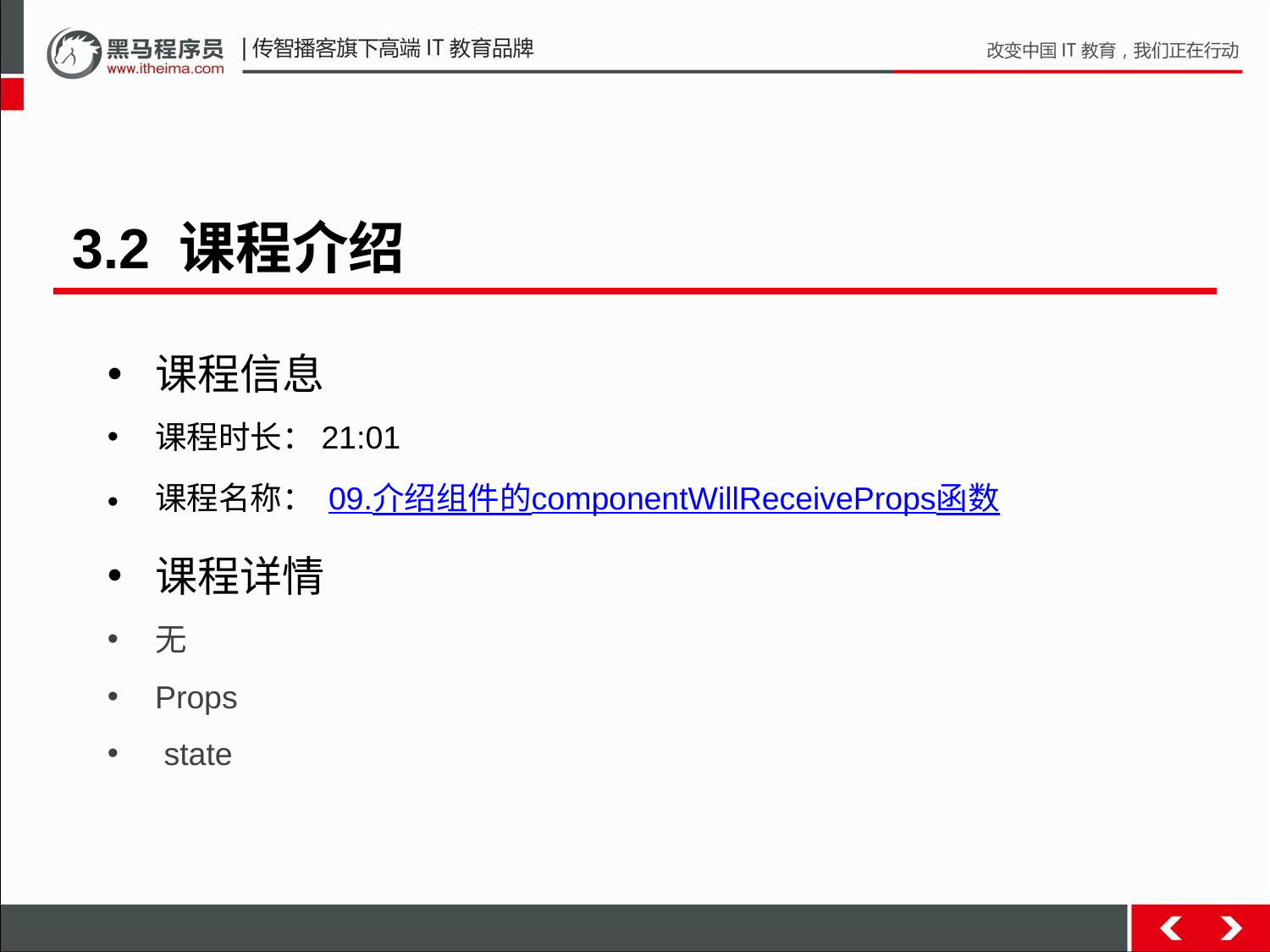

3.2 课程介绍
课程信息
课程时长：21:01
课程名称： 09.介绍组件的componentWillReceiveProps函数
课程详情
无
Props
 state